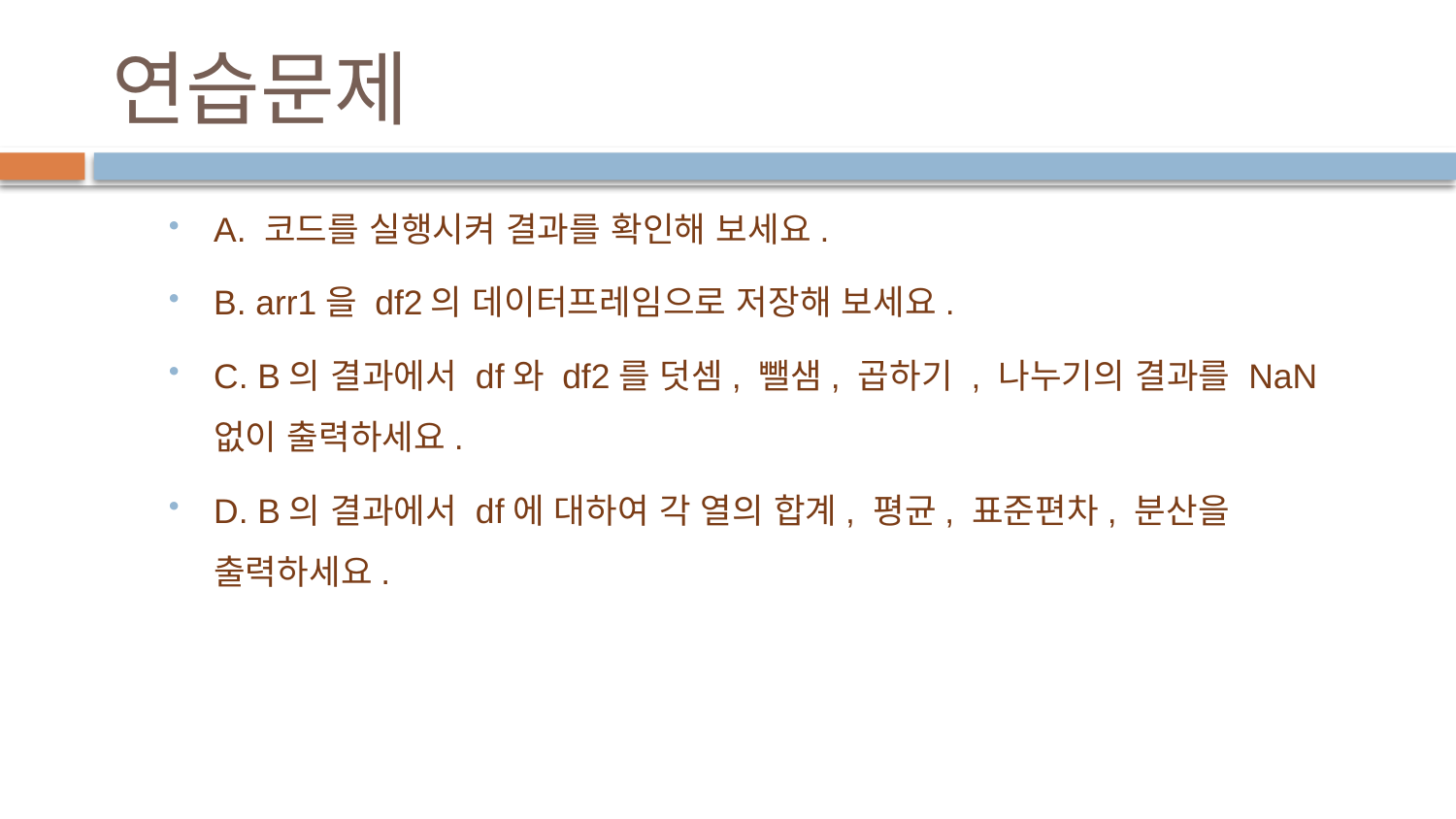

# 연습문제
A. 코드를 실행시켜 결과를 확인해 보세요.
B. arr1을 df2의 데이터프레임으로 저장해 보세요.
C. B의 결과에서 df와 df2를 덧셈, 뺄샘, 곱하기 , 나누기의 결과를 NaN없이 출력하세요.
D. B의 결과에서 df에 대하여 각 열의 합계, 평균, 표준편차, 분산을 출력하세요.